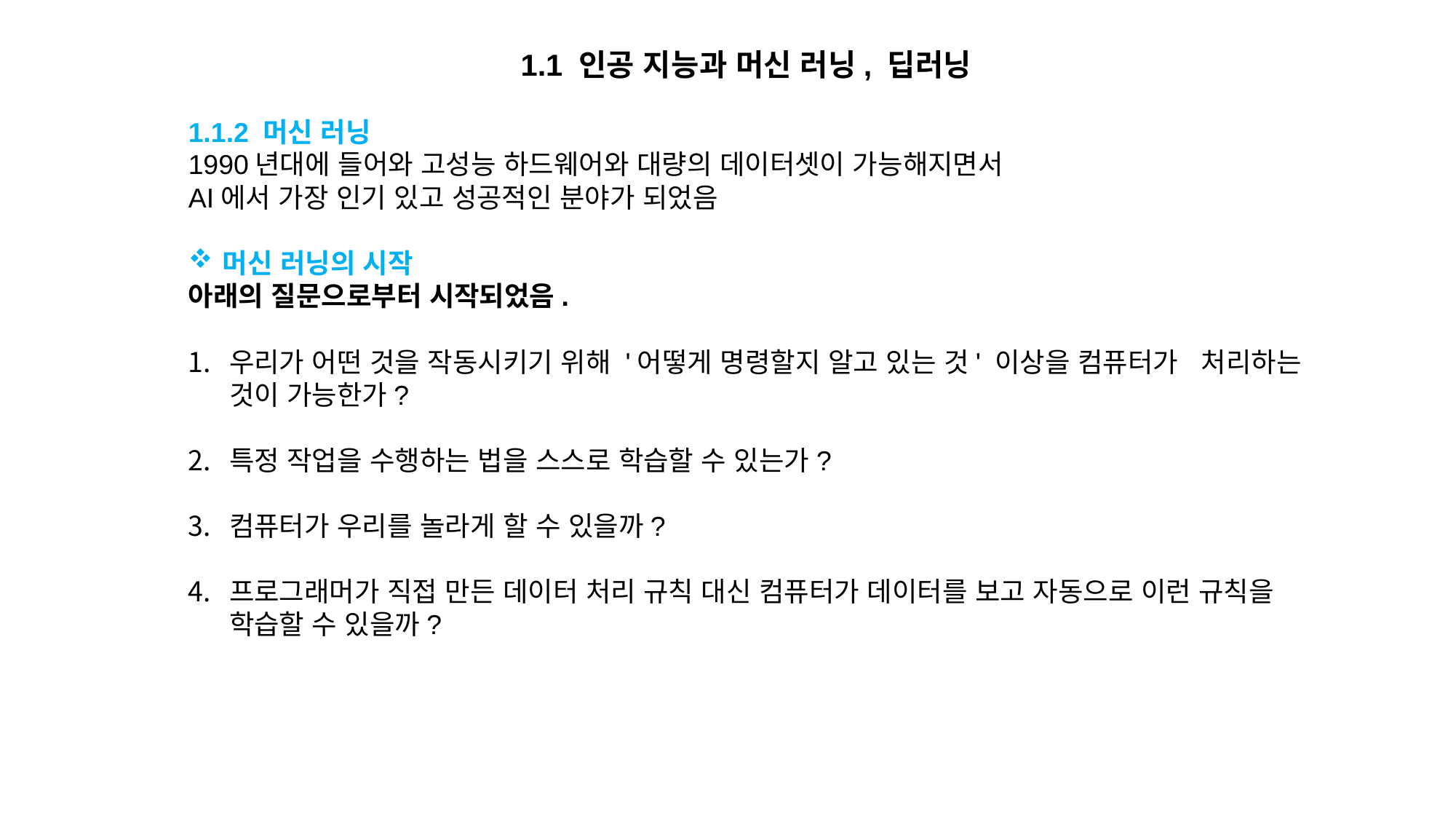

1.1 인공 지능과 머신 러닝, 딥러닝
1.1.2 머신 러닝
1990년대에 들어와 고성능 하드웨어와 대량의 데이터셋이 가능해지면서
AI에서 가장 인기 있고 성공적인 분야가 되었음

머신 러닝의 시작
아래의 질문으로부터 시작되었음.
우리가 어떤 것을 작동시키기 위해 '어떻게 명령할지 알고 있는 것' 이상을 컴퓨터가   처리하는 것이 가능한가?

특정 작업을 수행하는 법을 스스로 학습할 수 있는가?

컴퓨터가 우리를 놀라게 할 수 있을까?

프로그래머가 직접 만든 데이터 처리 규칙 대신 컴퓨터가 데이터를 보고 자동으로 이런 규칙을 학습할 수 있을까?